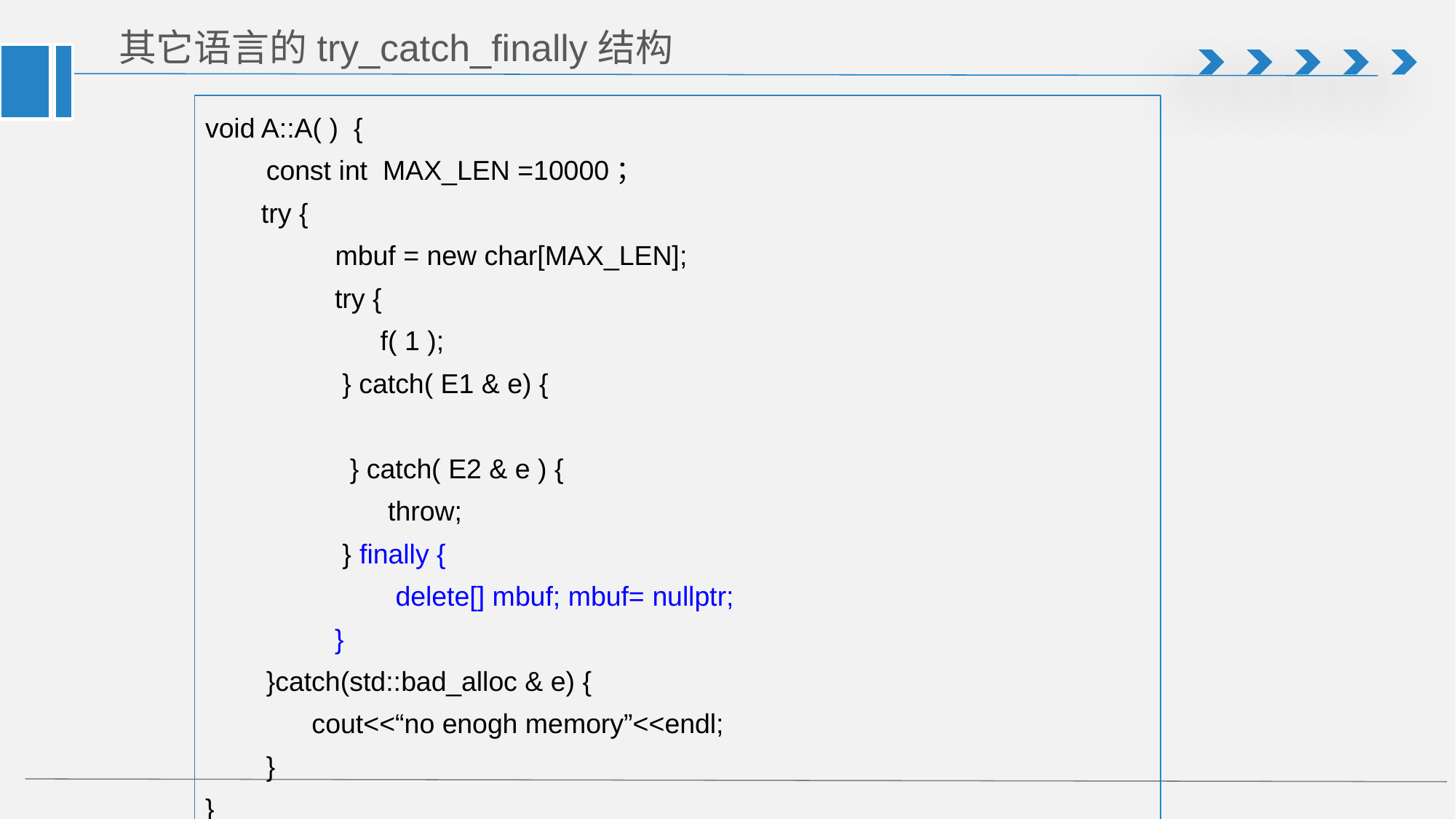

# 其它语言的try_catch_finally结构
void A::A( )  {
        const int  MAX_LEN =10000；
        try {
                 mbuf = new char[MAX_LEN];
                 try {
                       f( 1 );
                  } catch( E1 & e) {
                   } catch( E2 & e ) {
                        throw;
                  } finally {
                         delete[] mbuf; mbuf= nullptr;
                 }
        }catch(std::bad_alloc & e) {
              cout<<“no enogh memory”<<endl;
        }
}